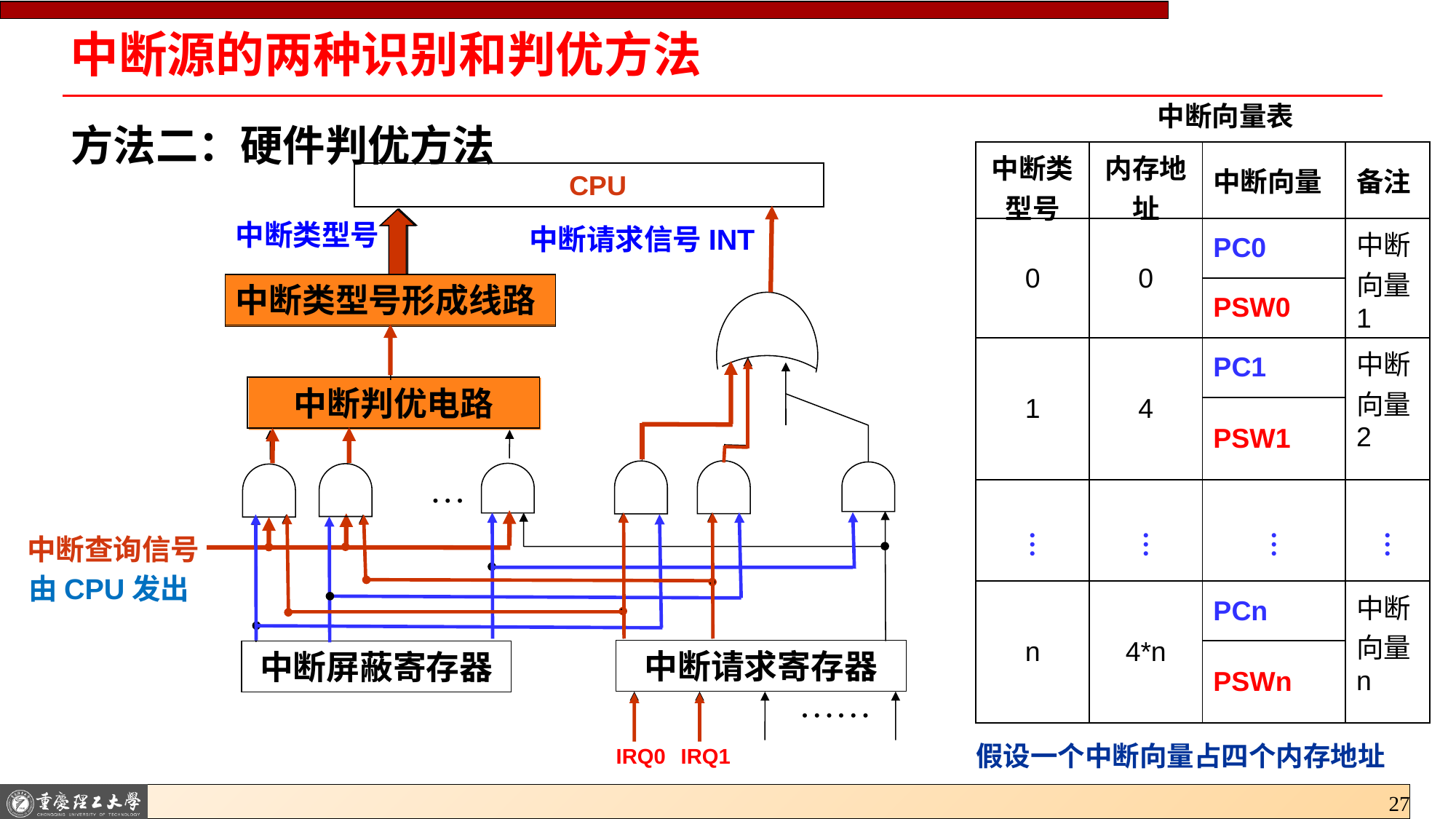

# 中断源的两种识别和判优方法
中断向量表
方法二：硬件判优方法
| 中断类型号 | 内存地址 | 中断向量 | 备注 |
| --- | --- | --- | --- |
| 0 | 0 | PC0 | 中断向量1 |
|  |  | PSW0 |  |
| 1 | 4 | PC1 | 中断向量2 |
|  |  | PSW1 |  |
| ︙ | ︙ | ︙ | ︙ |
| n | 4\*n | PCn | 中断向量n |
|  |  | PSWn |  |
                                  CPU

中断类型号
中断请求信号INT
中断类型号形成线路

中断判优电路

…

中断查询信号

由CPU发出

中断请求寄存器
中断屏蔽寄存器
……

假设一个中断向量占四个内存地址
IRQ0
IRQ1